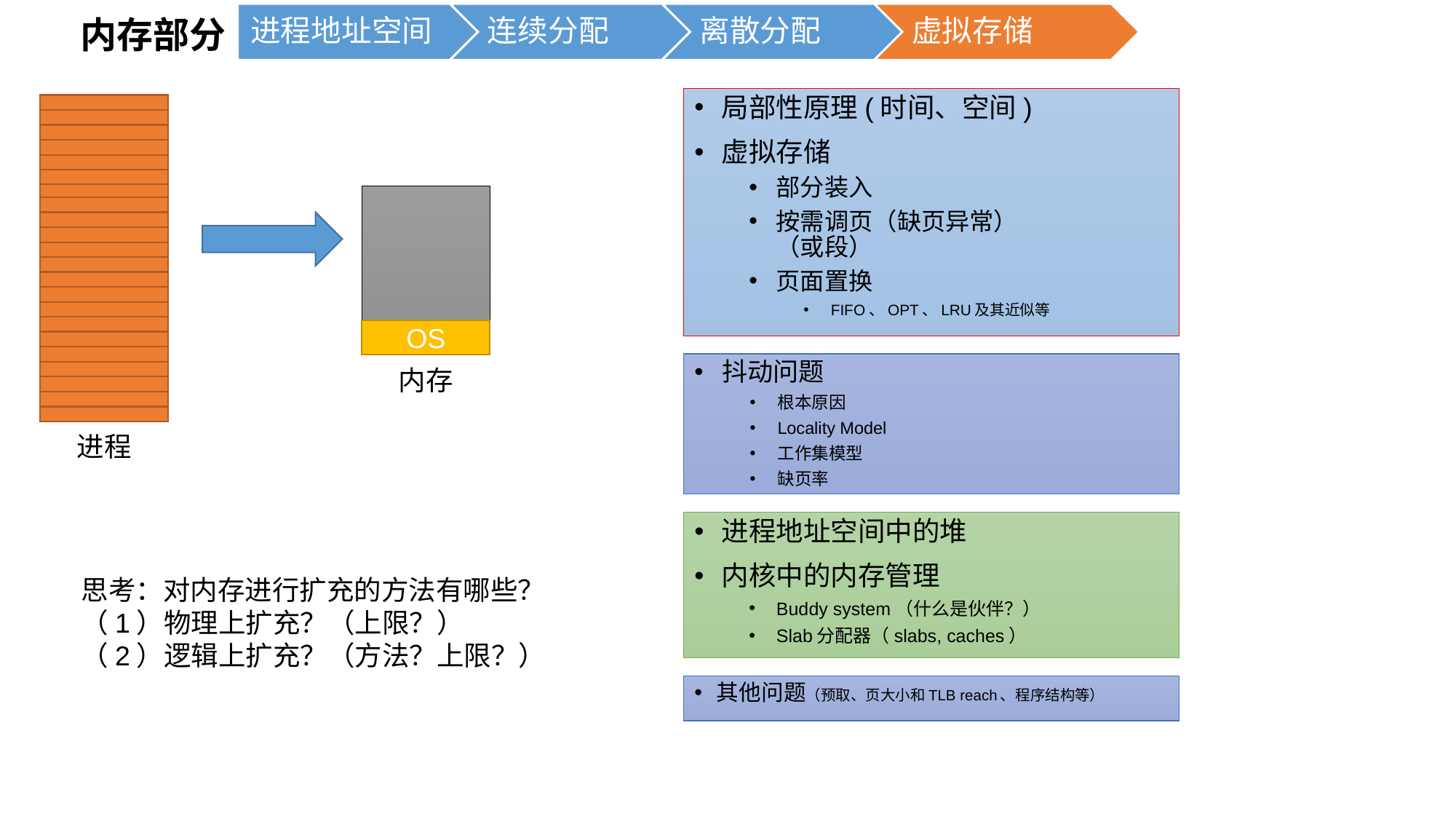

进程地址空间
连续分配
离散分配
虚拟存储
内存部分
局部性原理(时间、空间)
虚拟存储
部分装入
按需调页（缺页异常）
（或段）
页面置换
FIFO、OPT、LRU及其近似等

OS

抖动问题
根本原因
Locality Model
工作集模型
缺页率
内存

进程
进程地址空间中的堆
内核中的内存管理
Buddy system（什么是伙伴？）
Slab分配器（slabs, caches）
思考：对内存进行扩充的方法有哪些？
（1）物理上扩充？（上限？）
（2）逻辑上扩充？（方法？上限？）
其他问题（预取、页大小和TLB reach、程序结构等）